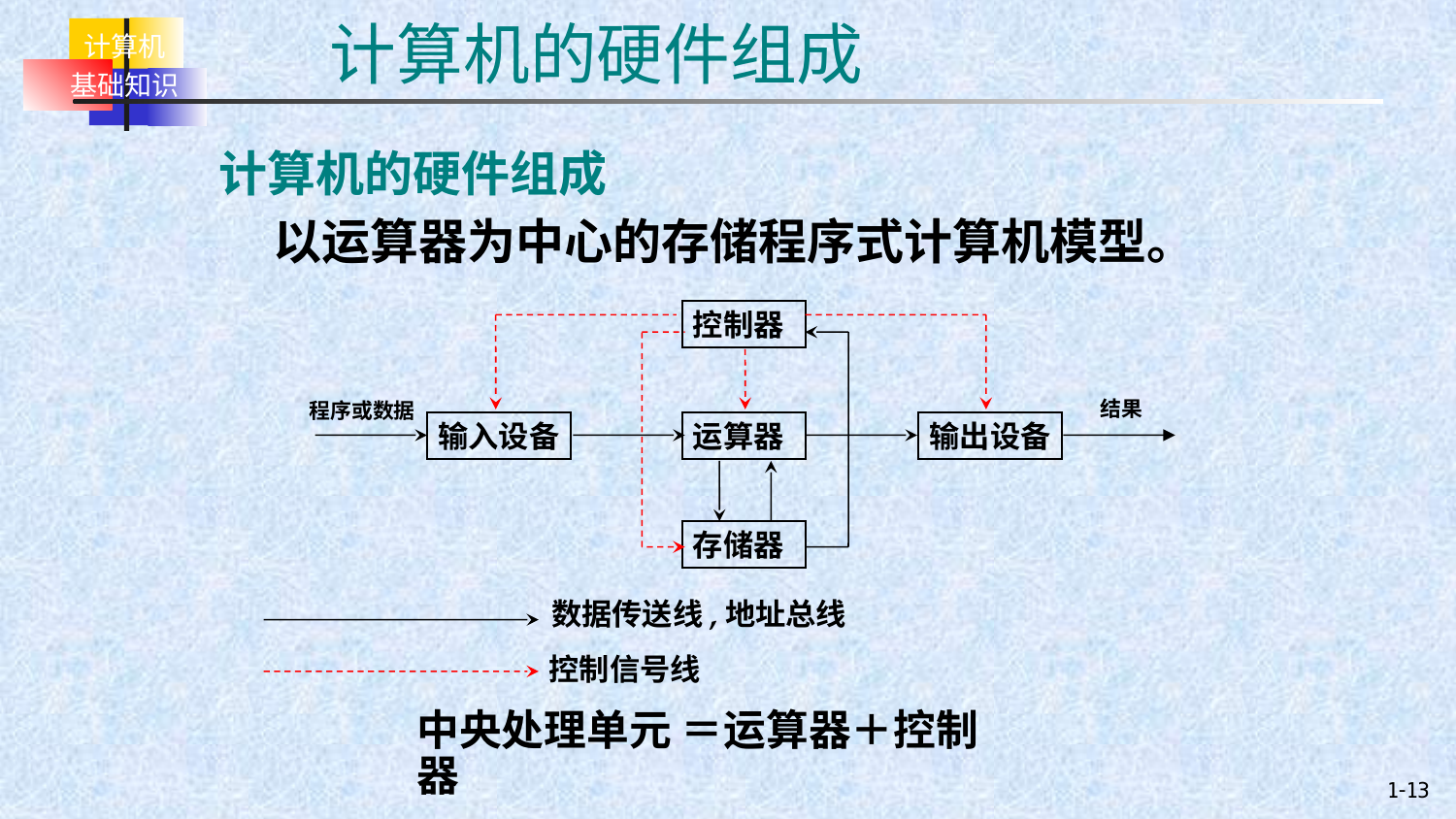

# 计算机的硬件组成
计算机的硬件组成
    以运算器为中心的存储程序式计算机模型。
控制器

结果
程序或数据
输入设备
运算器
输出设备

存储器

数据传送线,地址总线

控制信号线

中央处理单元 ＝运算器＋控制器
1-13